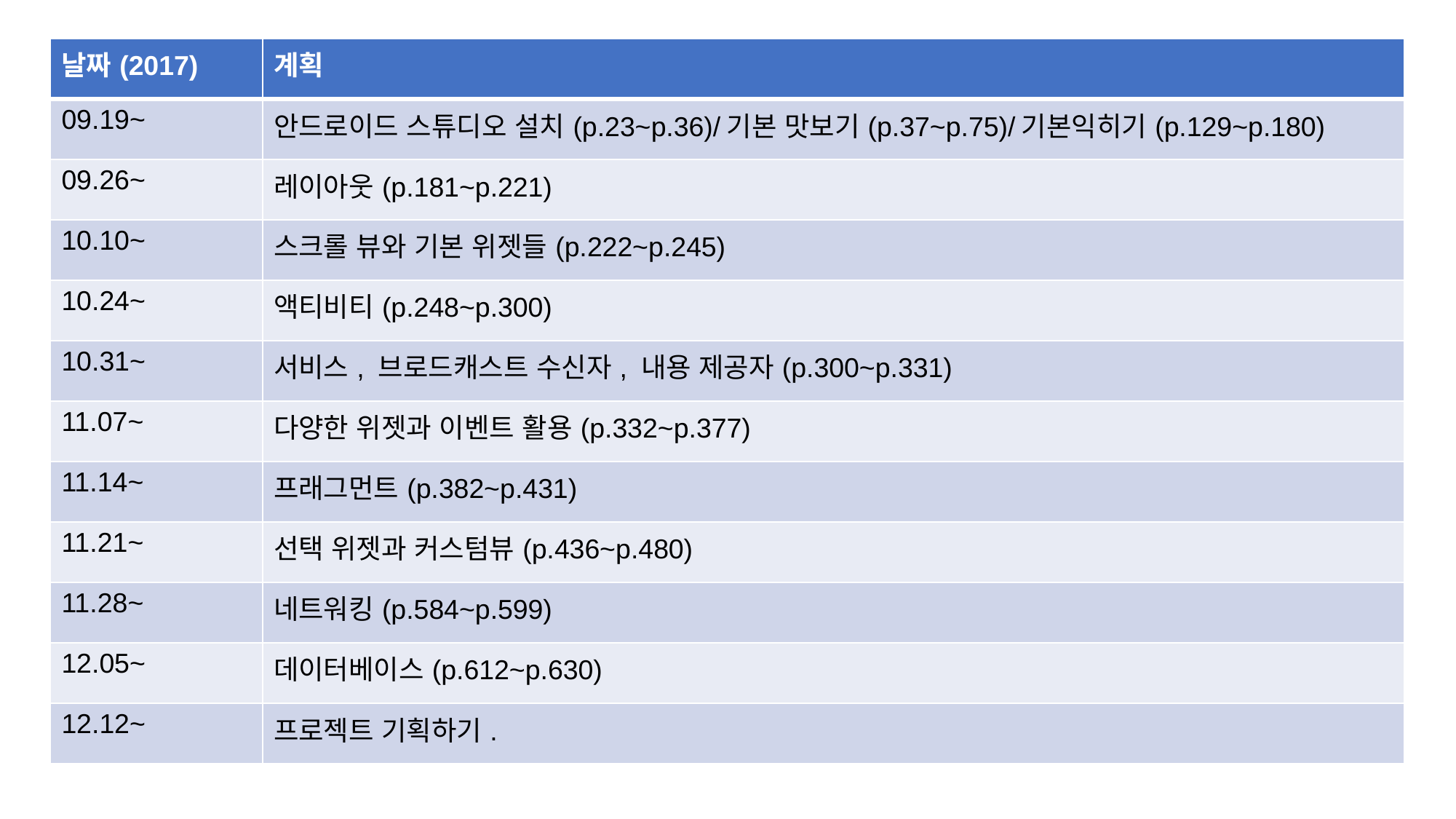

| 날짜(2017) | 계획 |
| --- | --- |
| 09.19~ | 안드로이드 스튜디오 설치(p.23~p.36)/기본 맛보기(p.37~p.75)/기본익히기(p.129~p.180) |
| 09.26~ | 레이아웃(p.181~p.221) |
| 10.10~ | 스크롤 뷰와 기본 위젯들(p.222~p.245) |
| 10.24~ | 액티비티(p.248~p.300) |
| 10.31~ | 서비스, 브로드캐스트 수신자, 내용 제공자(p.300~p.331) |
| 11.07~ | 다양한 위젯과 이벤트 활용(p.332~p.377) |
| 11.14~ | 프래그먼트(p.382~p.431) |
| 11.21~ | 선택 위젯과 커스텀뷰(p.436~p.480) |
| 11.28~ | 네트워킹(p.584~p.599) |
| 12.05~ | 데이터베이스(p.612~p.630) |
| 12.12~ | 프로젝트 기획하기. |